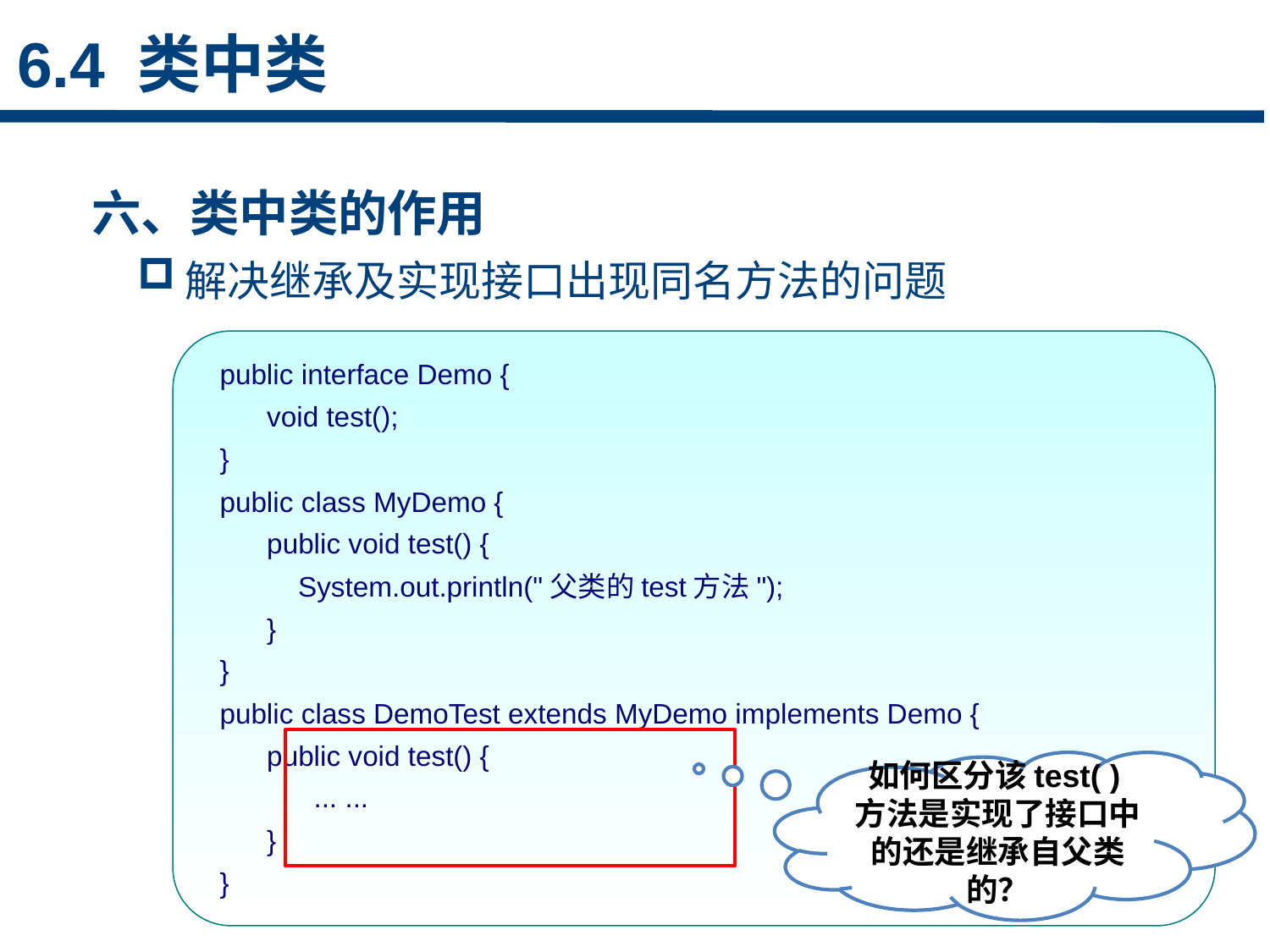

6.4 类中类
六、类中类的作用
解决继承及实现接口出现同名方法的问题
点击添加文本
public interface Demo {
      void test();
}
public class MyDemo {  ​
      public void test() {
          System.out.println("父类的test方法");
      }
}
public class DemoTest extends MyDemo implements Demo {
      public void test() {
            ... ...
      }
}
点击添加文本
点击添加文本

如何区分该test( )方法是实现了接口中的还是继承自父类的？
点击添加文本